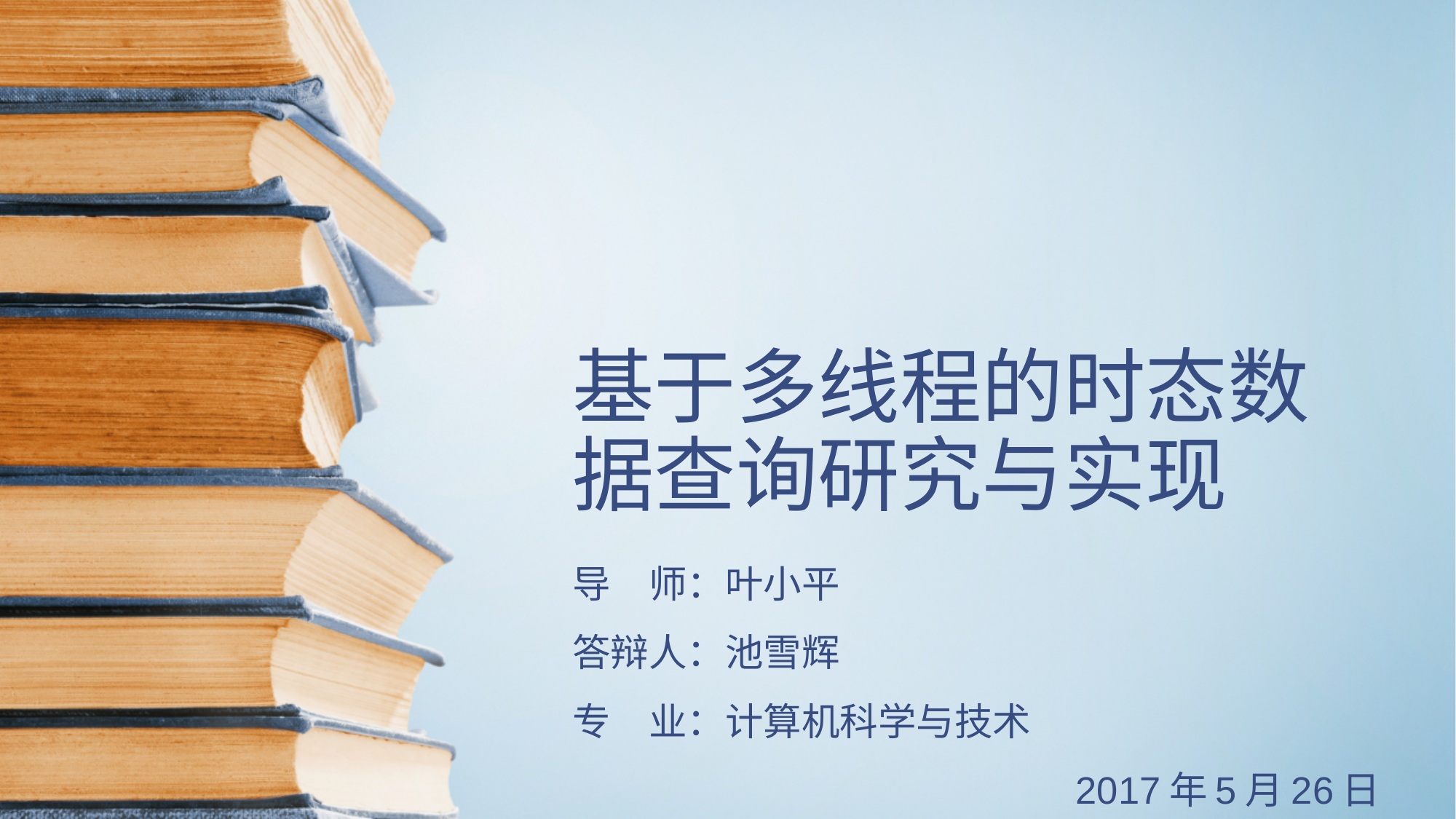

# 基于多线程的时态数据查询研究与实现
导　师：叶小平
答辩人：池雪辉
专　业：计算机科学与技术
2017年5月26日